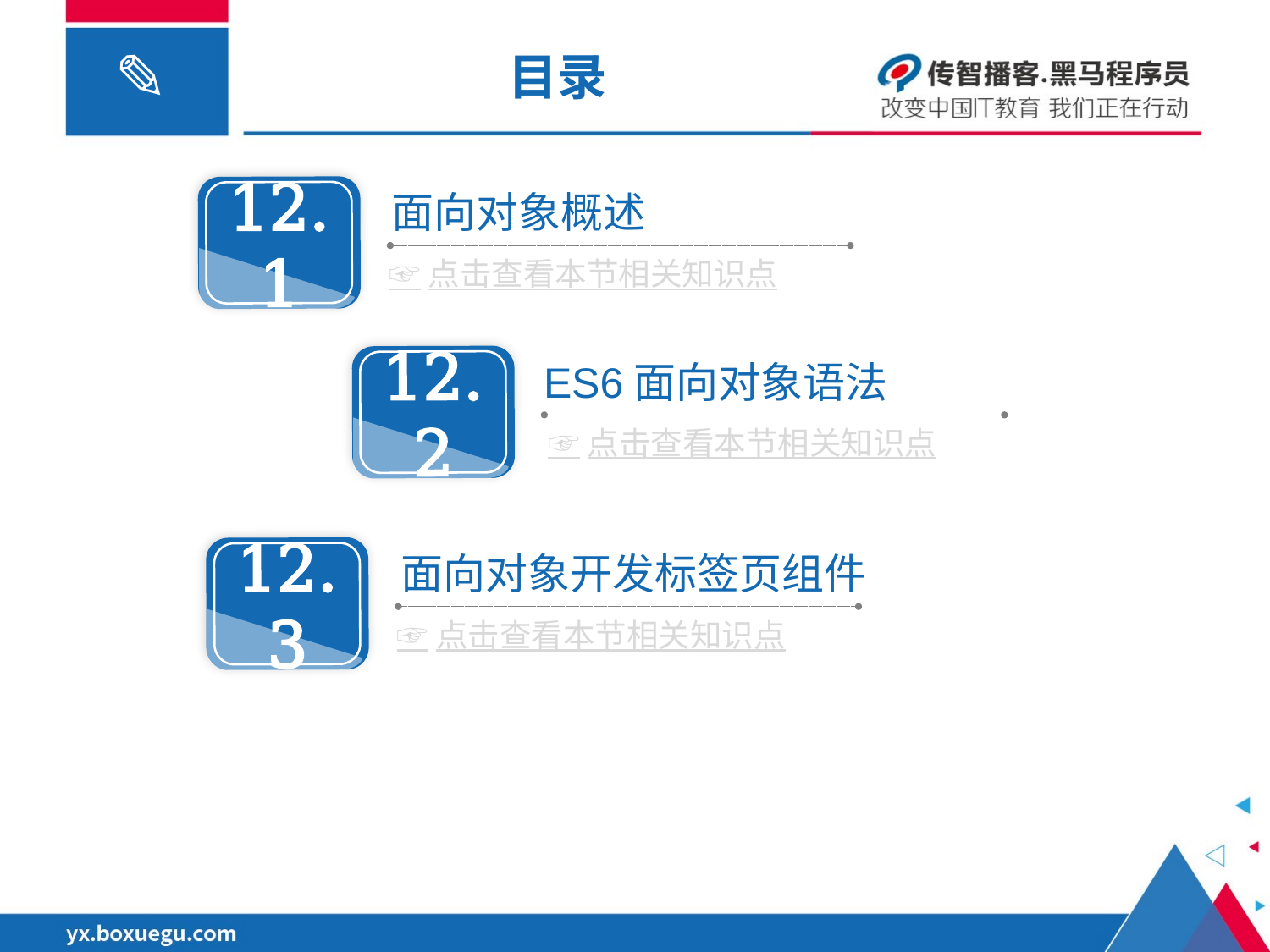

# 目录
12.1

面向对象概述
☞点击查看本节相关知识点
12.2

ES6面向对象语法
☞点击查看本节相关知识点
12.3

面向对象开发标签页组件
☞点击查看本节相关知识点